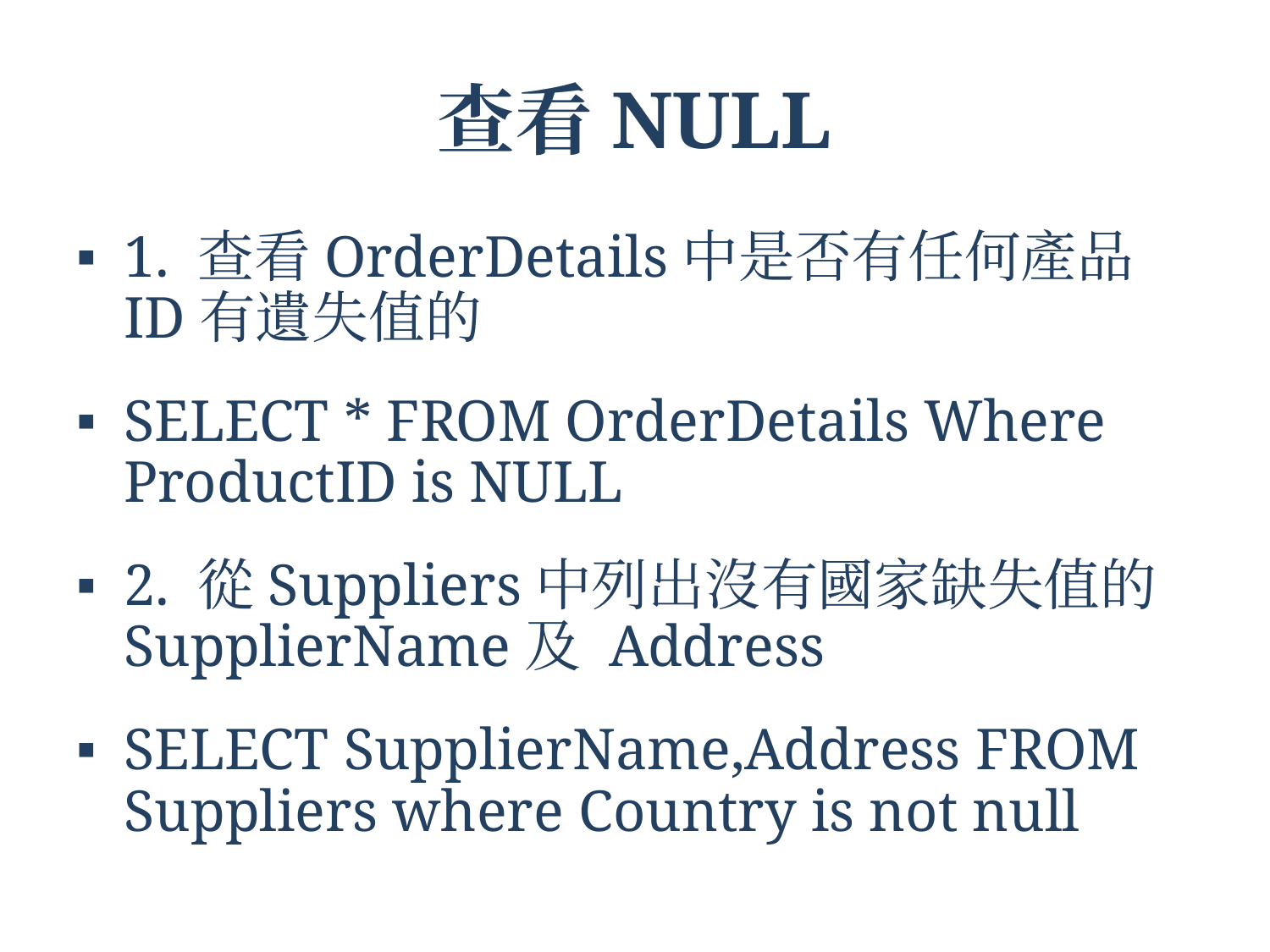

# 查看NULL
1. 查看OrderDetails中是否有任何產品ID有遺失值的
SELECT * FROM OrderDetails Where ProductID is NULL
2. 從Suppliers中列出沒有國家缺失值的SupplierName及 Address
SELECT SupplierName,Address FROM Suppliers where Country is not null